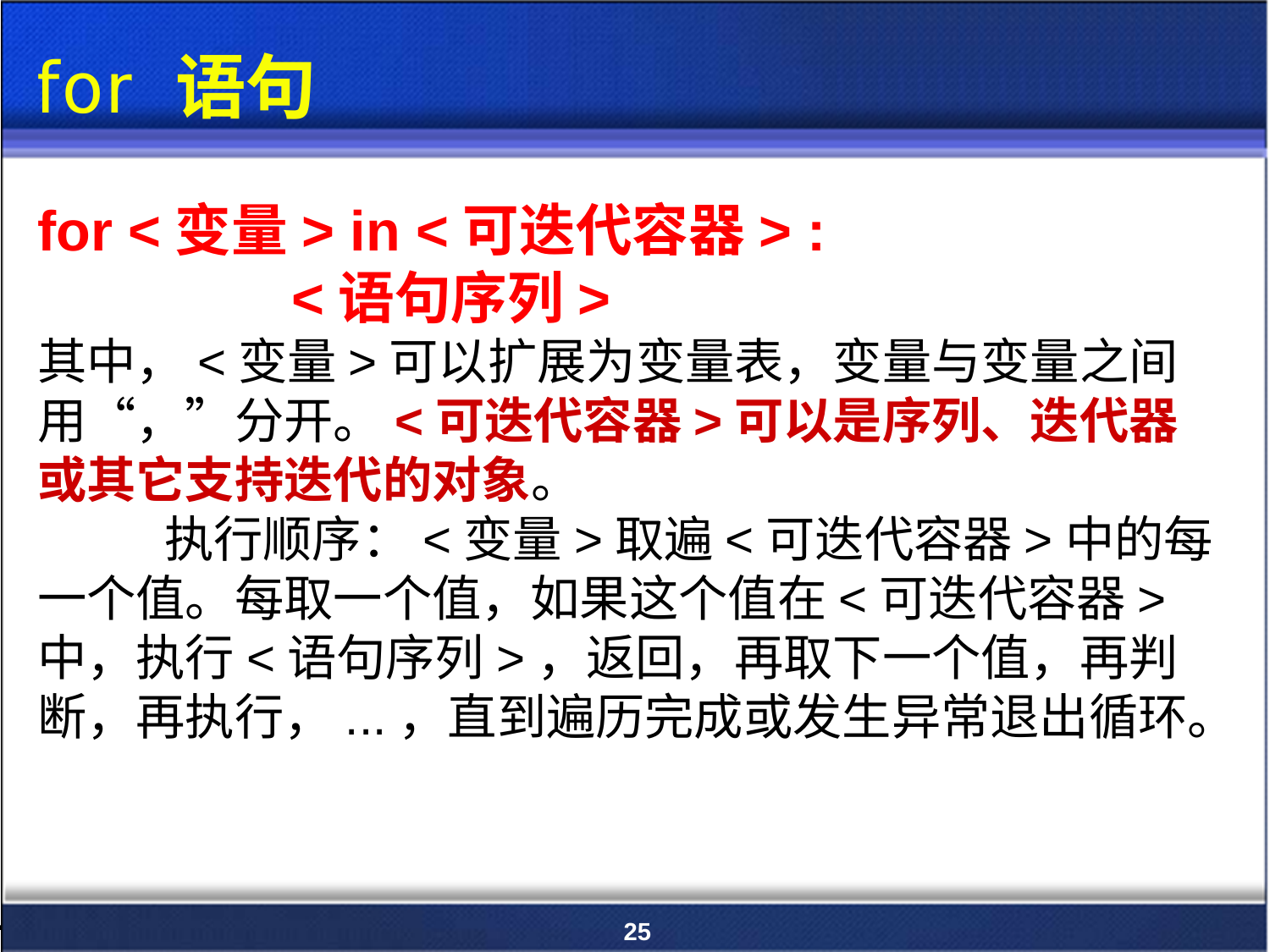

for 语句

for <变量> in <可迭代容器> :
		<语句序列>
其中，<变量>可以扩展为变量表，变量与变量之间用“，”分开。<可迭代容器>可以是序列、迭代器或其它支持迭代的对象。
	执行顺序：<变量>取遍<可迭代容器>中的每一个值。每取一个值，如果这个值在<可迭代容器>中，执行<语句序列>，返回，再取下一个值，再判断，再执行，...，直到遍历完成或发生异常退出循环。
25